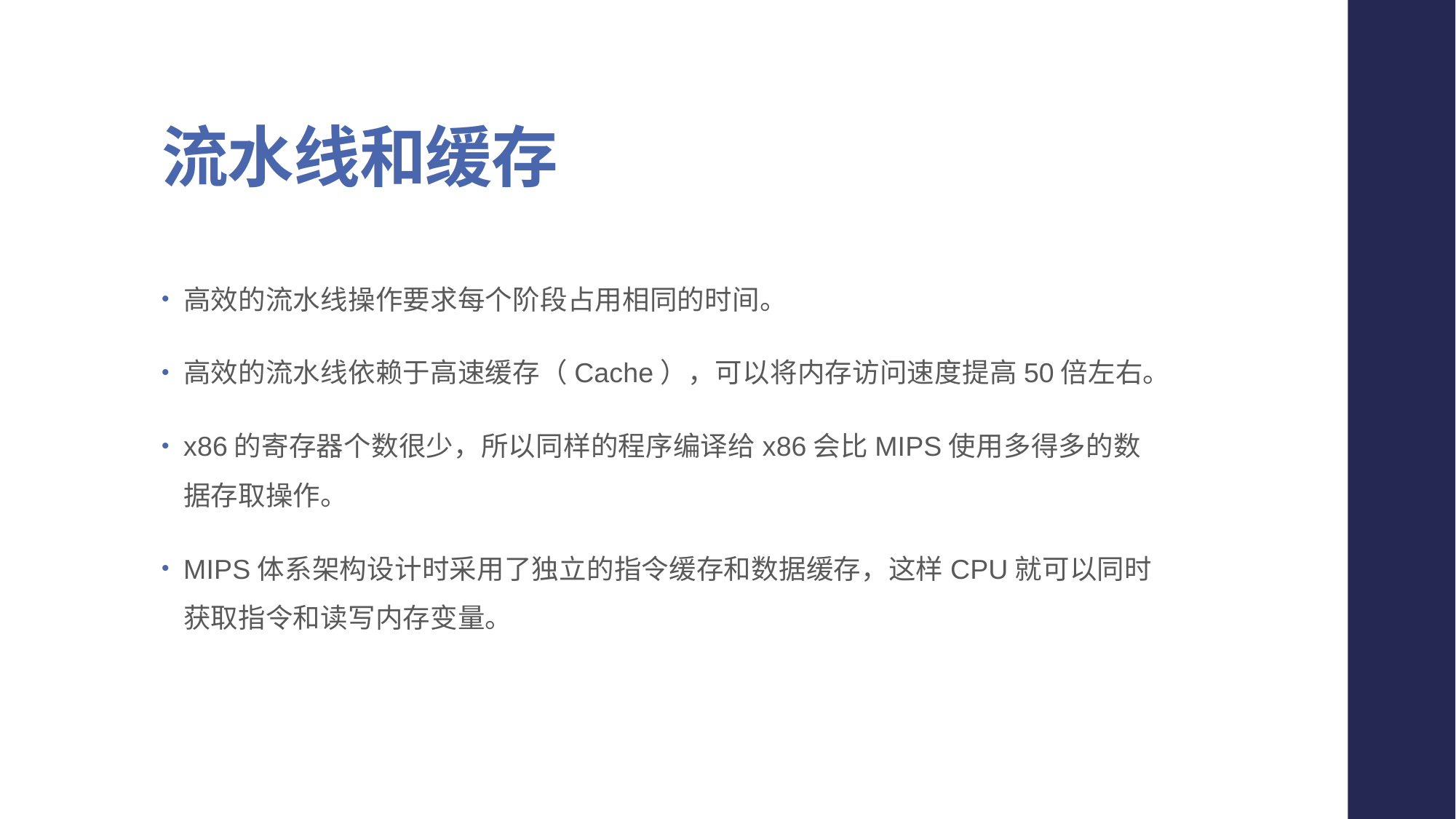

# 流水线和缓存
高效的流水线操作要求每个阶段占用相同的时间。
高效的流水线依赖于高速缓存（Cache），可以将内存访问速度提高50倍左右。
x86的寄存器个数很少，所以同样的程序编译给x86会比MIPS使用多得多的数据存取操作。
MIPS体系架构设计时采用了独立的指令缓存和数据缓存，这样CPU就可以同时获取指令和读写内存变量。